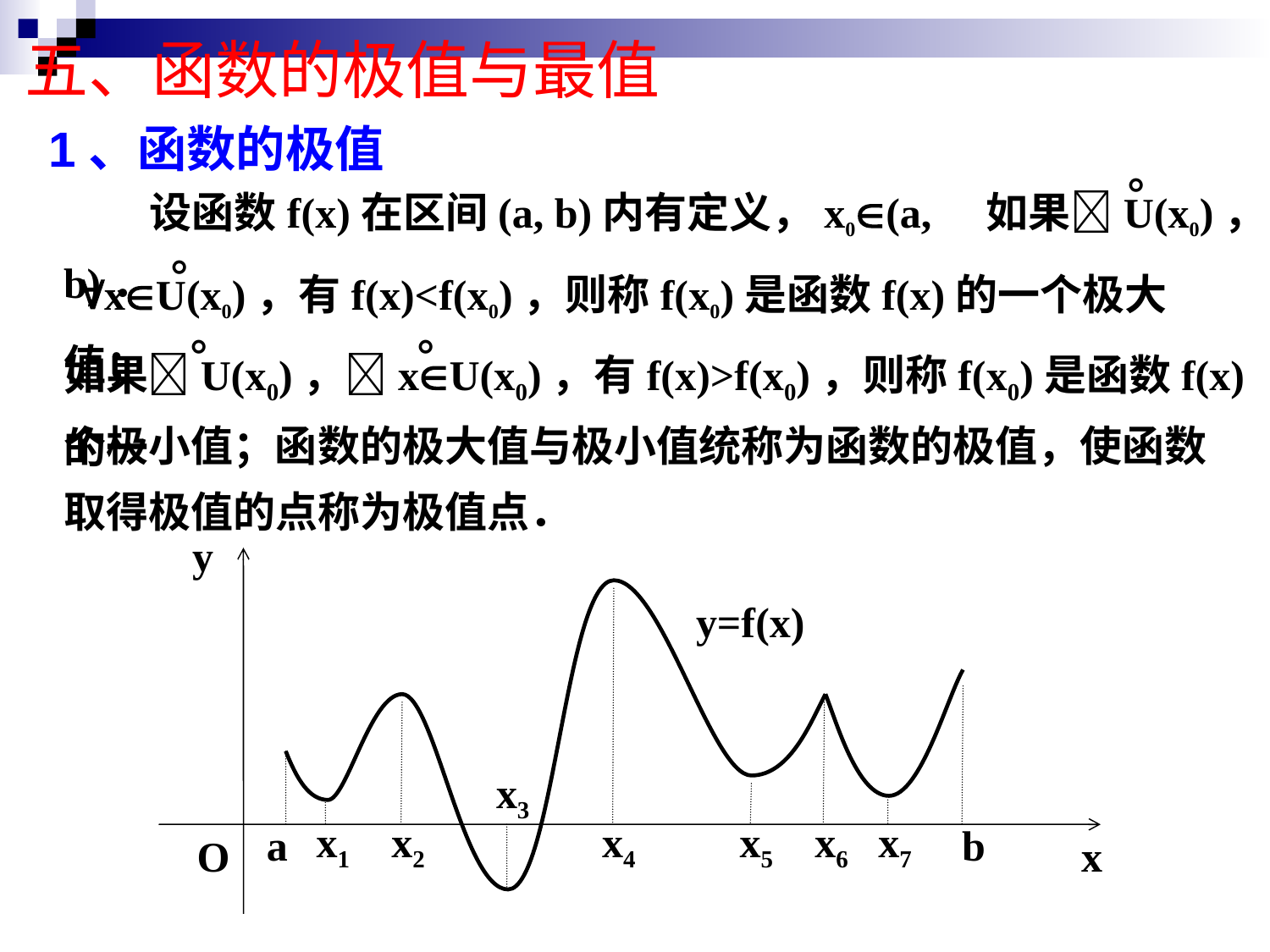

# 五、函数的极值与最值
1、函数的极值
        设函数f(x)在区间(a, b)内有定义，x0∈(a, b)．
如果∃U(x0)，
。
 ∀x∈U(x0)，有f(x)<f(x0)，则称f(x0)是函数f(x)的一个极大值；
。

如果∃U(x0)，∀x∈U(x0)，有f(x)>f(x0)，则称f(x0)是函数f(x)的一
。
。

个极小值；函数的极大值与极小值统称为函数的极值，使函数
取得极值的点称为极值点．
y

a
b

O
x
 y=f(x)

x3

x1
x2
x4
x5
x6
x7